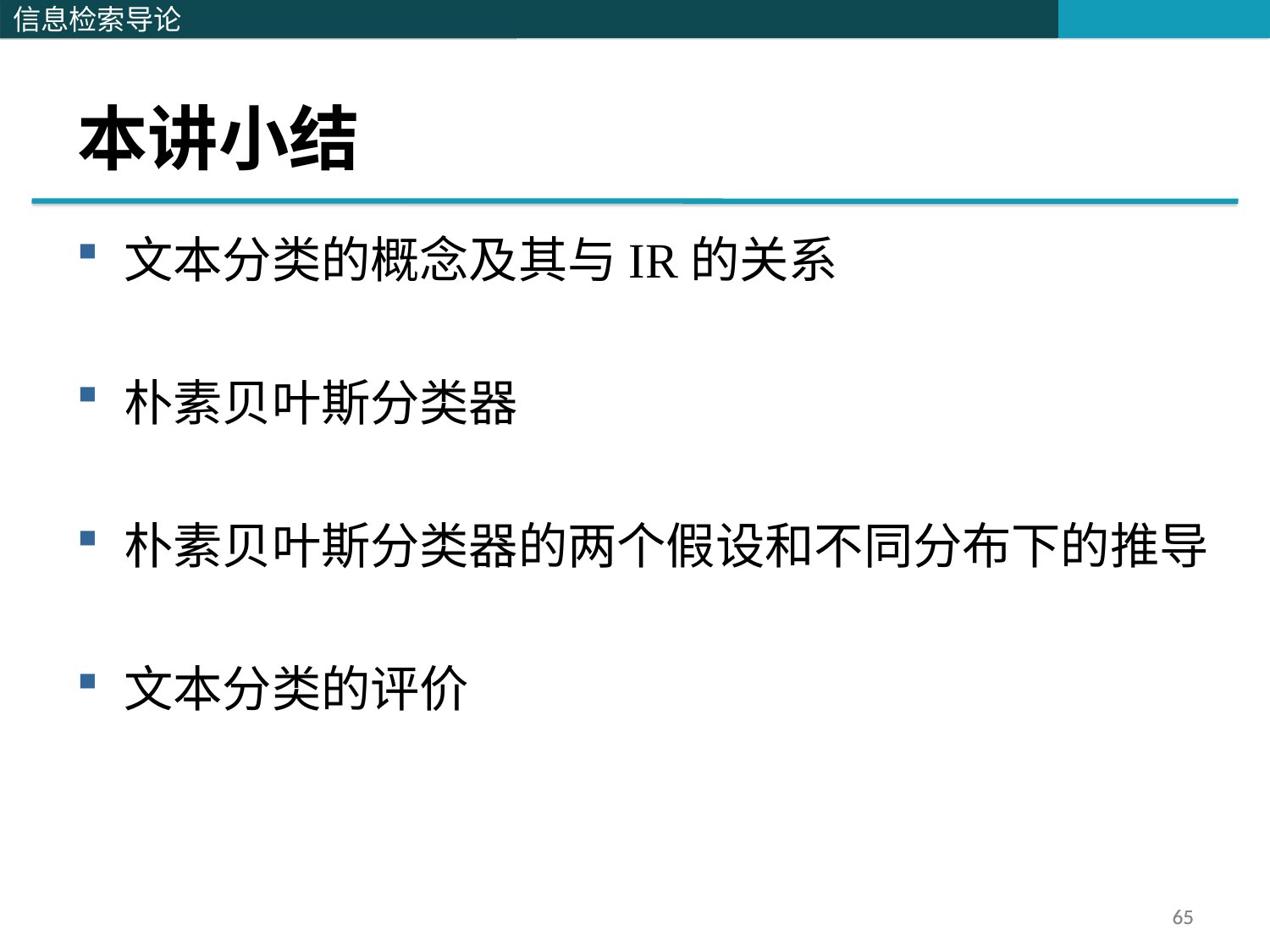

# 本讲小结

文本分类的概念及其与IR的关系

朴素贝叶斯分类器

朴素贝叶斯分类器的两个假设和不同分布下的推导

文本分类的评价
65
65